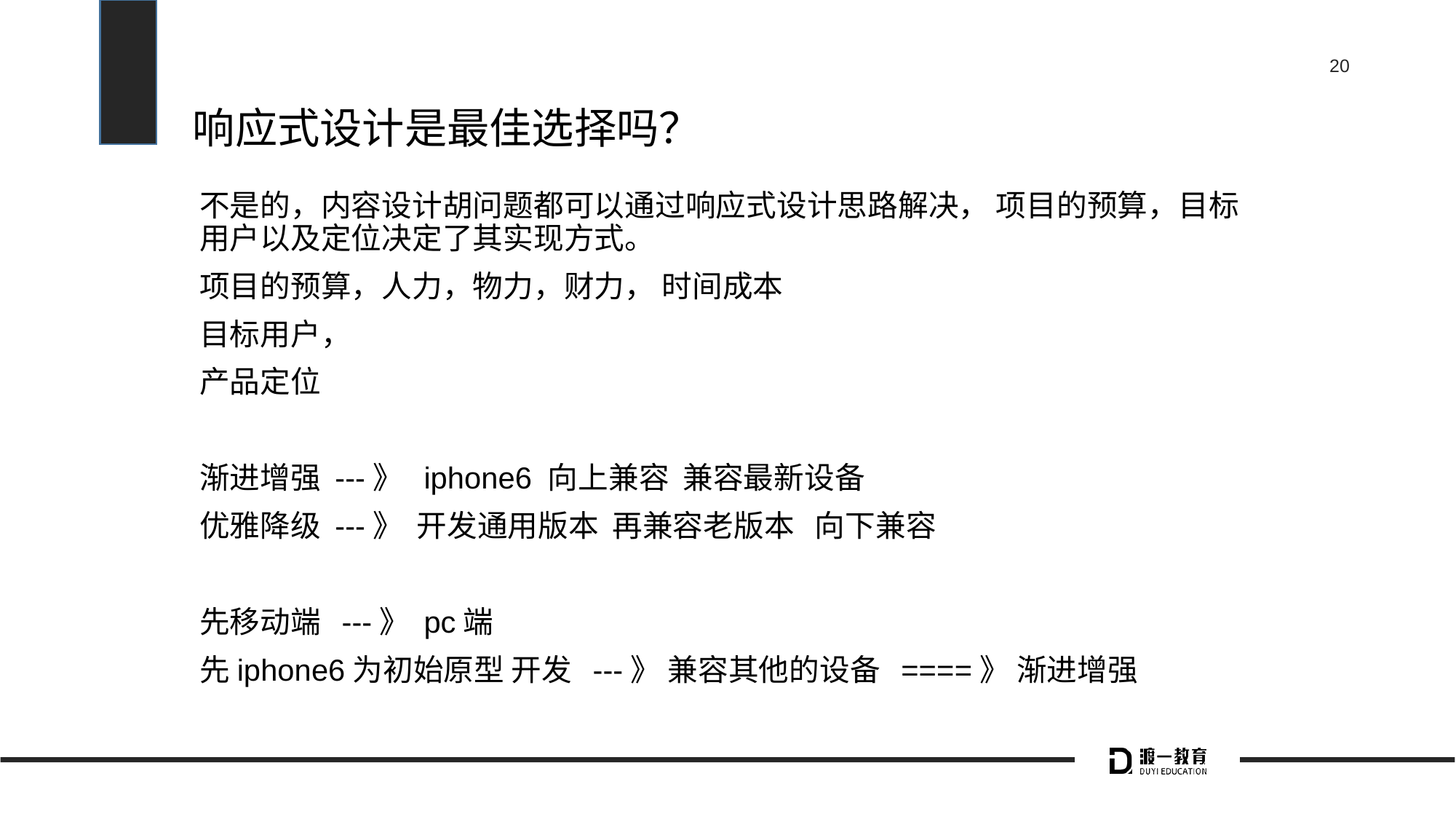

# 响应式设计是最佳选择吗？
不是的，内容设计胡问题都可以通过响应式设计思路解决， 项目的预算，目标用户以及定位决定了其实现方式。
项目的预算，人力，物力，财力， 时间成本
目标用户，
产品定位

渐进增强 ---》  iphone6 向上兼容  兼容最新设备
优雅降级 ---》  开发通用版本  再兼容老版本   向下兼容

先移动端  ---》 pc端
先iphone6为初始原型 开发  ---》 兼容其他的设备  ====》 渐进增强